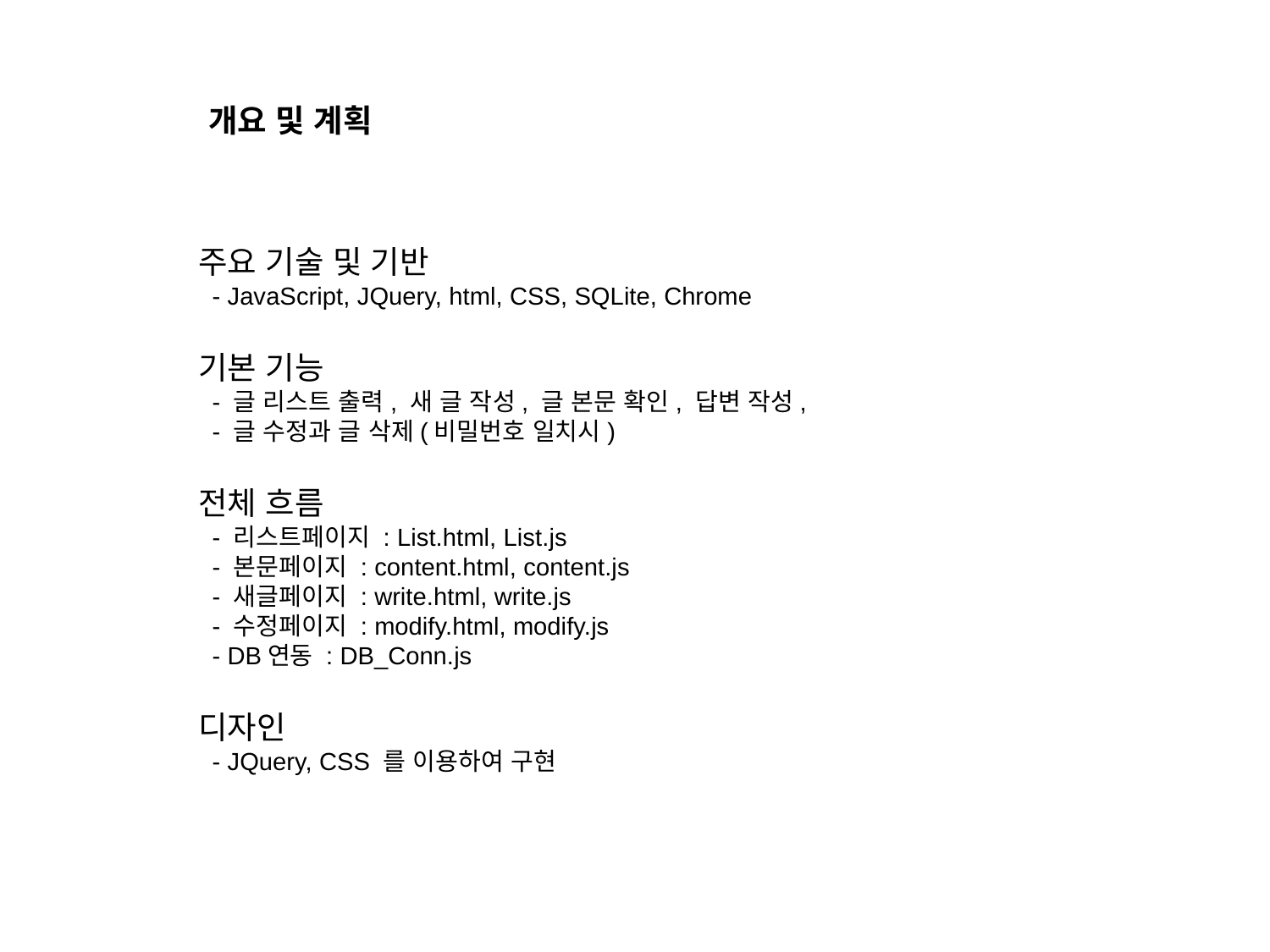

개요 및 계획
주요 기술 및 기반
  - JavaScript, JQuery, html, CSS, SQLite, Chrome

기본 기능
  - 글 리스트 출력, 새 글 작성, 글 본문 확인, 답변 작성,
  - 글 수정과 글 삭제(비밀번호 일치시)

전체 흐름
  - 리스트페이지 : List.html, List.js
  - 본문페이지 : content.html, content.js
  - 새글페이지 : write.html, write.js
  - 수정페이지 : modify.html, modify.js
  - DB연동 : DB_Conn.js

디자인
  - JQuery, CSS 를 이용하여 구현